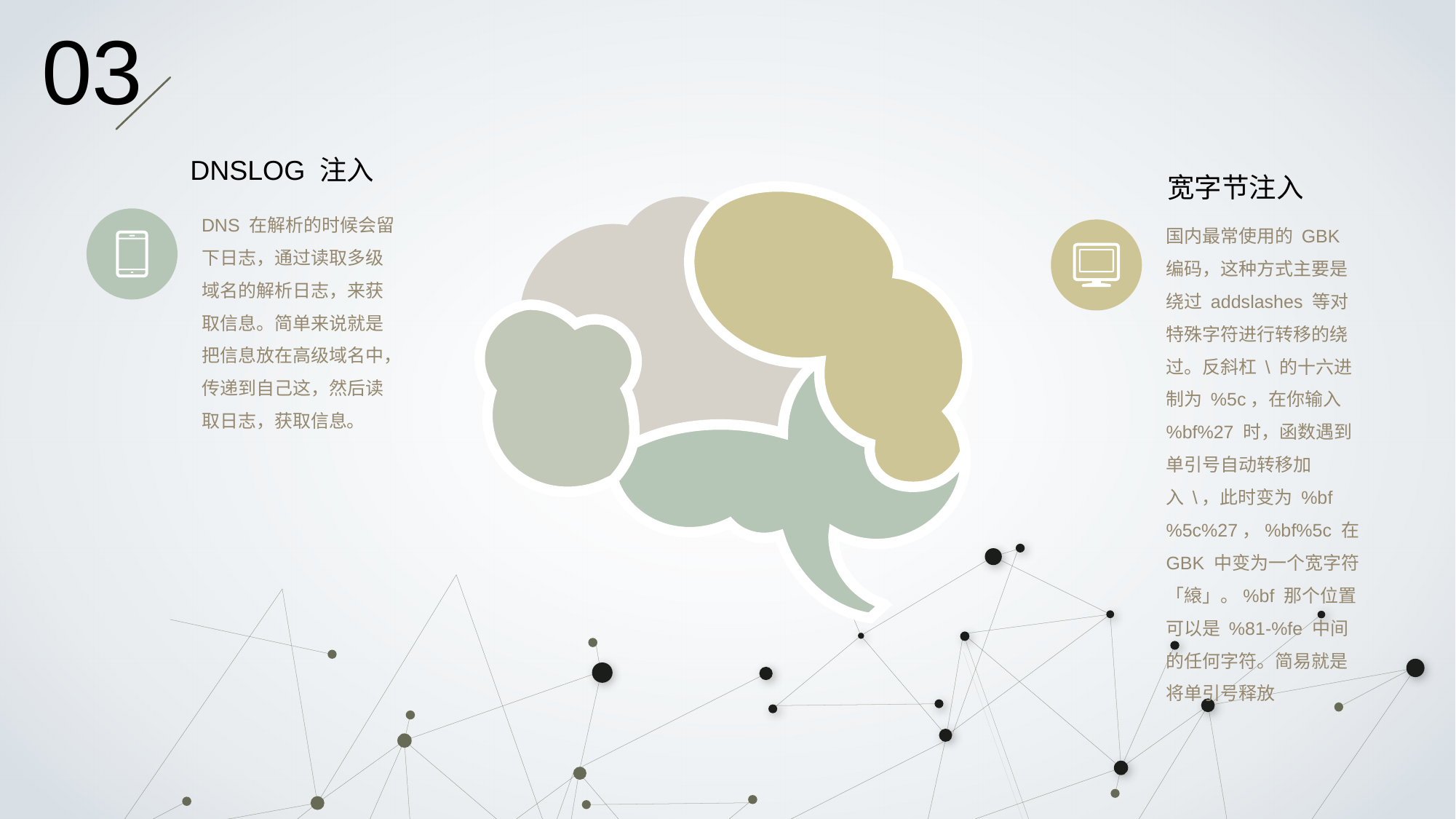

03
DNSLOG 注入

宽字节注入

DNS 在解析的时候会留下日志，通过读取多级域名的解析日志，来获取信息。简单来说就是把信息放在高级域名中，传递到自己这，然后读取日志，获取信息。

国内最常使用的 GBK 编码，这种方式主要是绕过 addslashes 等对特殊字符进行转移的绕过。反斜杠 \ 的十六进制为 %5c，在你输入 %bf%27 时，函数遇到单引号自动转移加入 \，此时变为 %bf%5c%27，%bf%5c 在 GBK 中变为一个宽字符「縗」。%bf 那个位置可以是 %81-%fe 中间的任何字符。简易就是将单引号释放